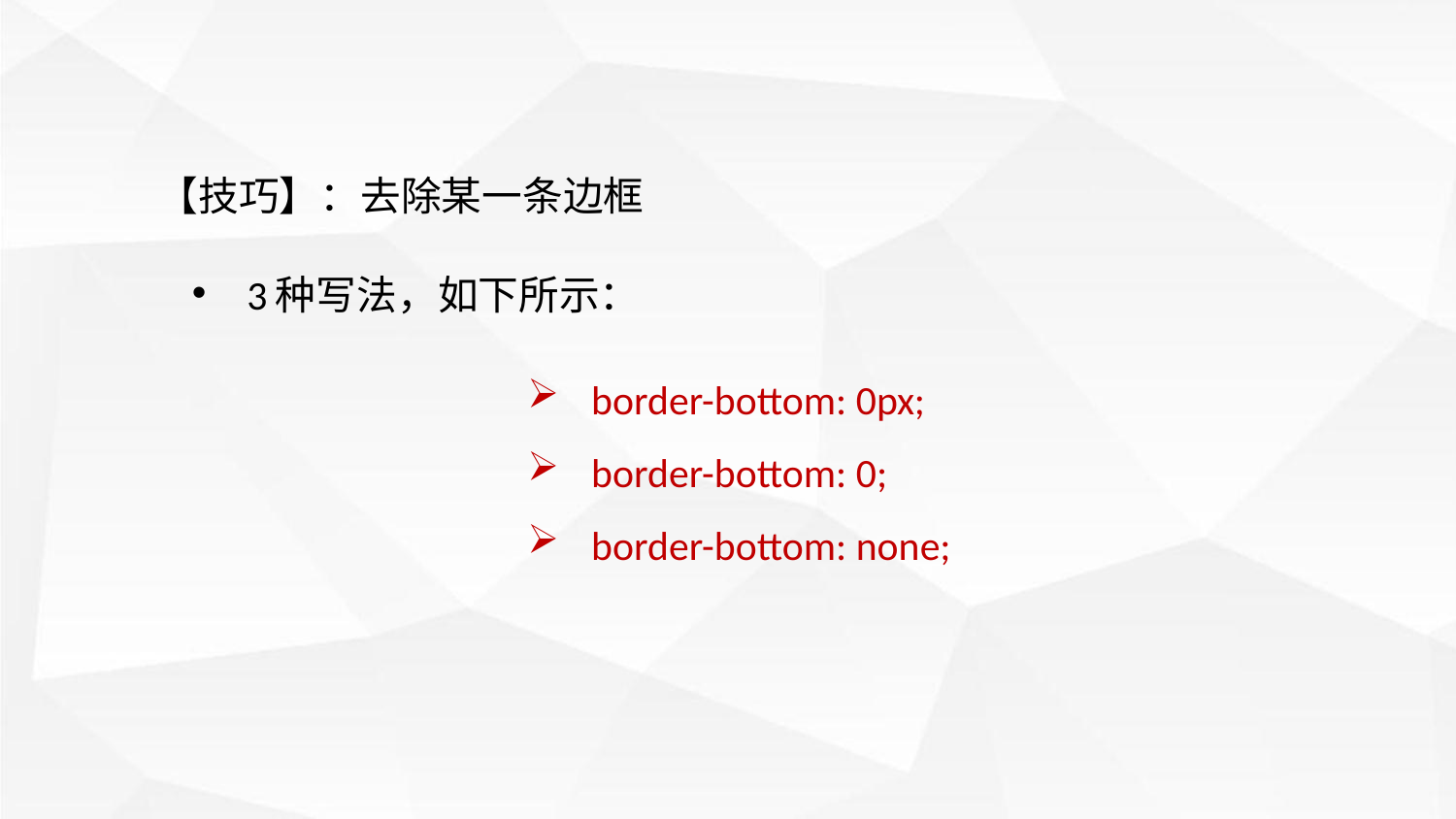

【技巧】：去除某一条边框
3种写法，如下所示：
  border-bottom: 0px;
  border-bottom: 0;
  border-bottom: none;